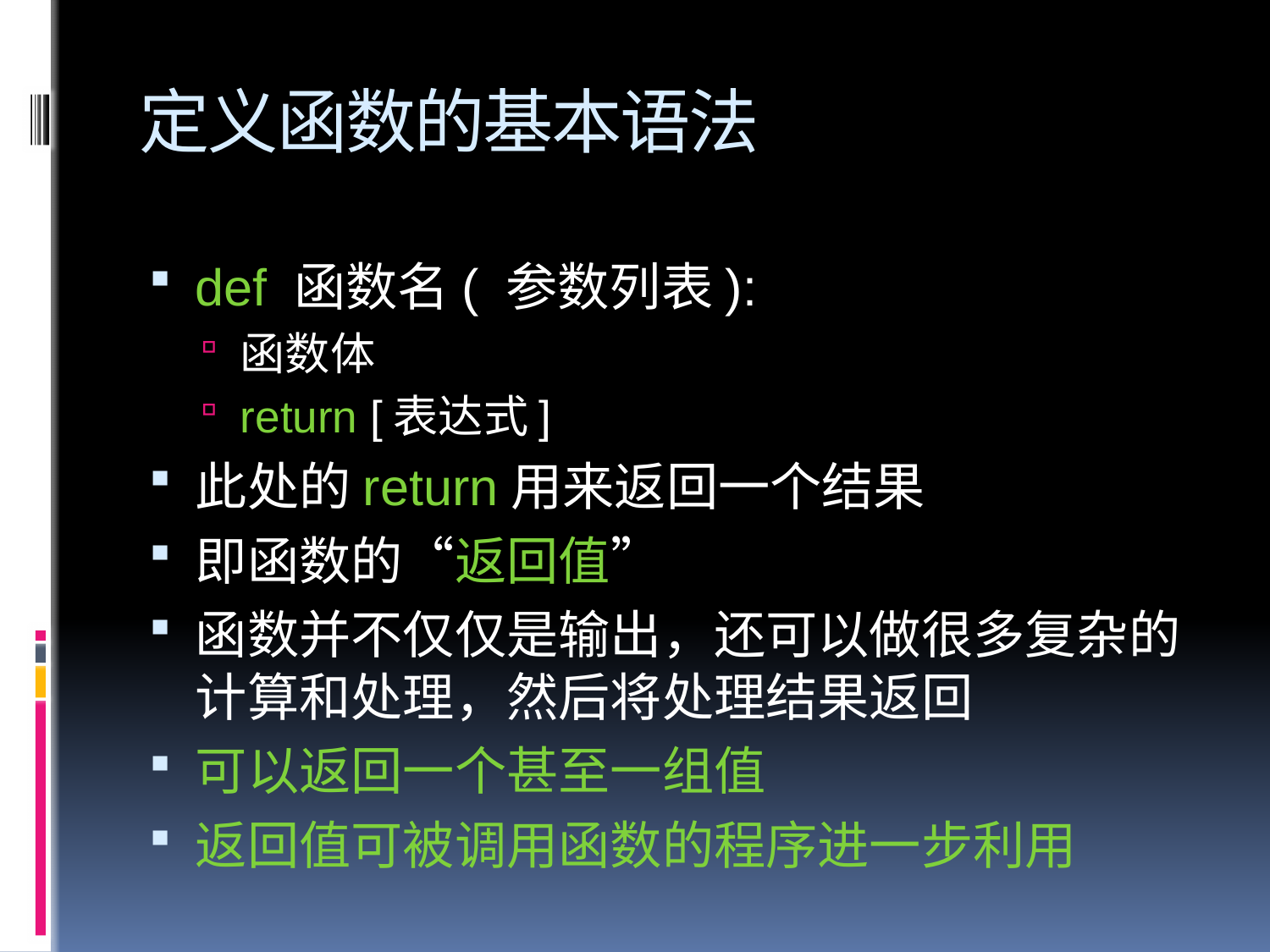

# 定义函数的基本语法
def 函数名( 参数列表):
函数体
return [表达式]
此处的return用来返回一个结果
即函数的“返回值”
函数并不仅仅是输出，还可以做很多复杂的计算和处理，然后将处理结果返回
可以返回一个甚至一组值
返回值可被调用函数的程序进一步利用